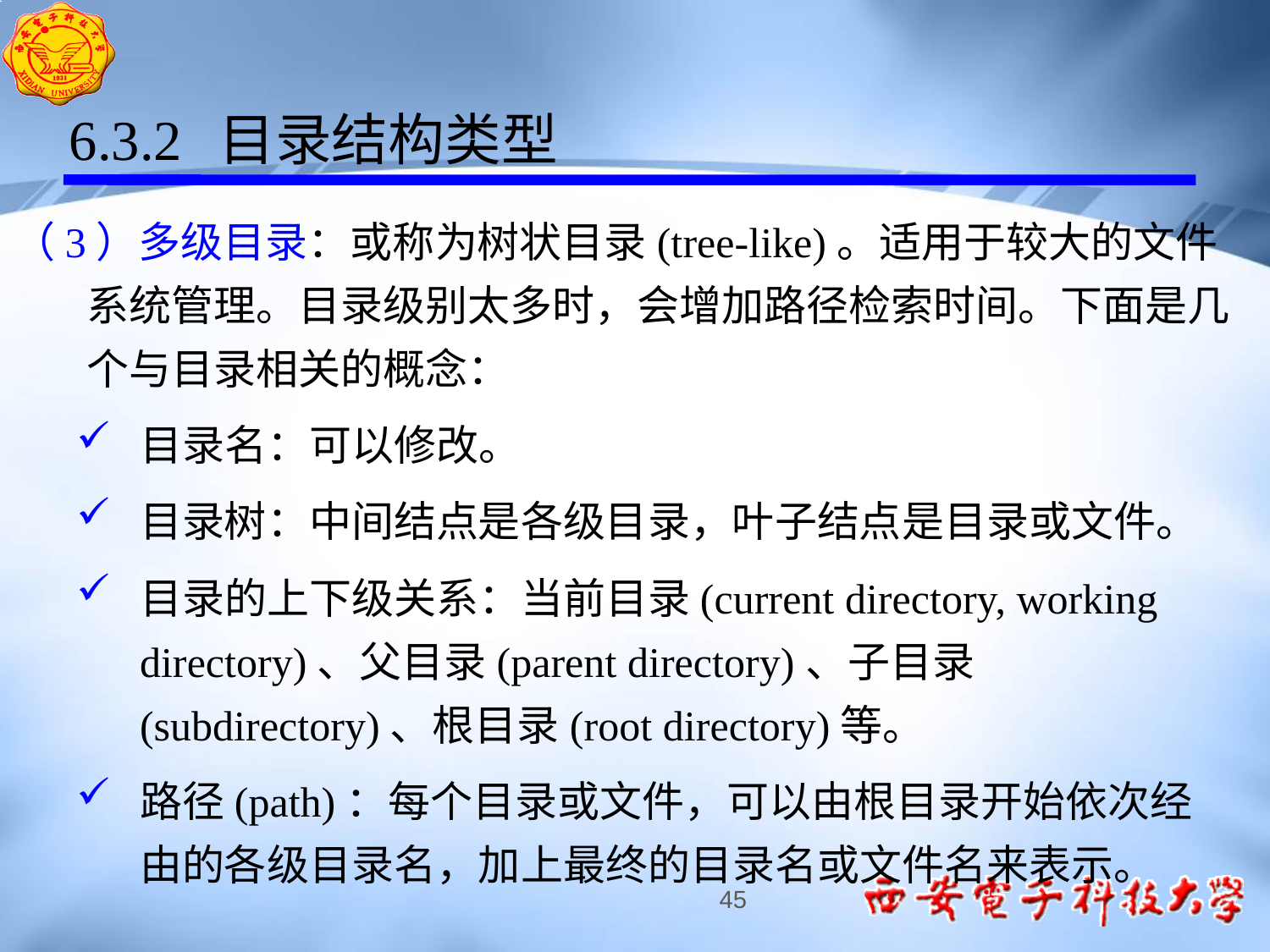

6.3.2 目录结构类型
（3）多级目录：或称为树状目录(tree-like)。适用于较大的文件系统管理。目录级别太多时，会增加路径检索时间。下面是几个与目录相关的概念：
目录名：可以修改。
目录树：中间结点是各级目录，叶子结点是目录或文件。
目录的上下级关系：当前目录(current directory, working directory)、父目录(parent directory)、子目录(subdirectory)、根目录(root directory)等。
路径(path)：每个目录或文件，可以由根目录开始依次经由的各级目录名，加上最终的目录名或文件名来表示。
45